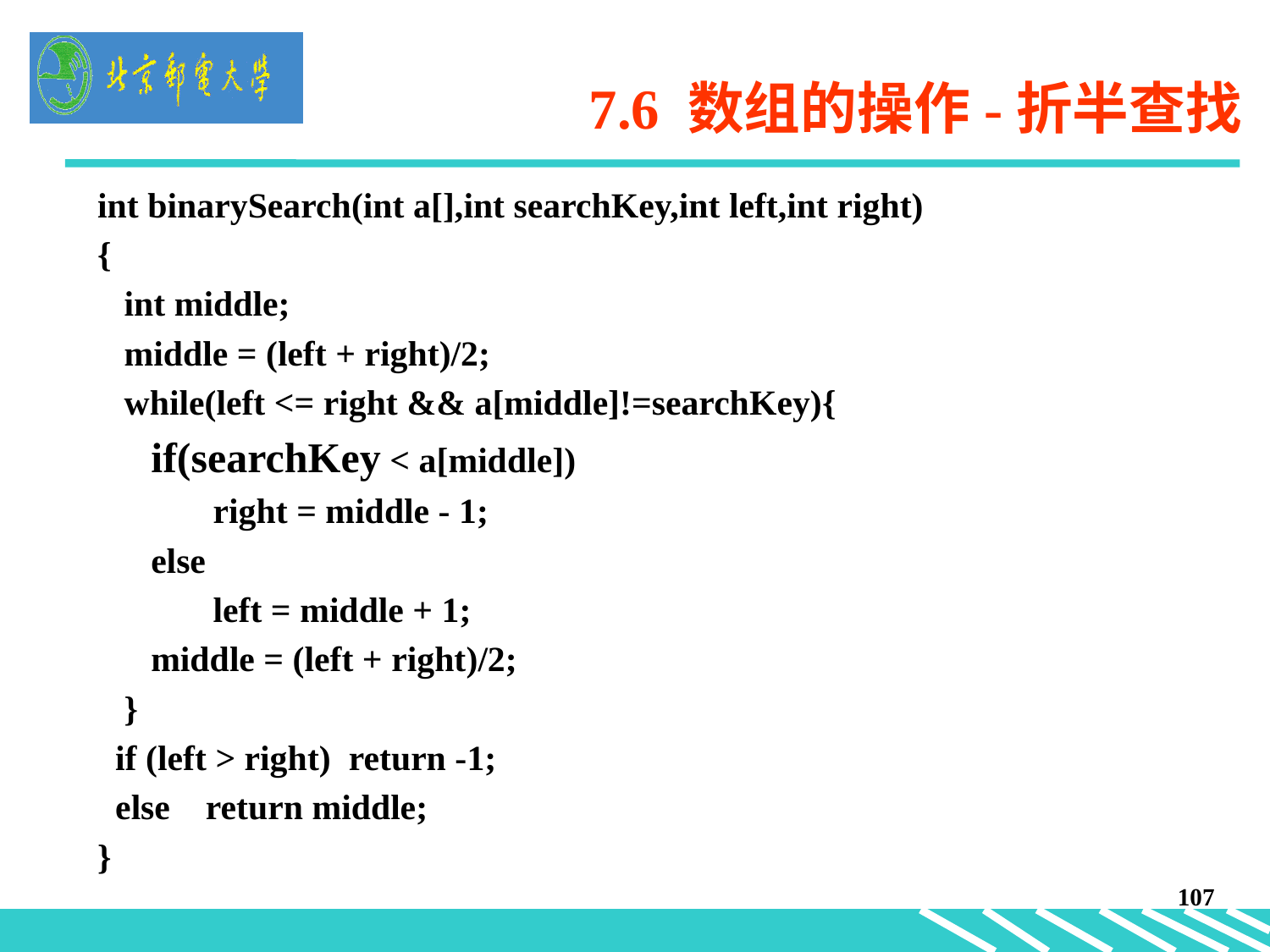

# 7.6 数组的操作-折半查找
int binarySearch(int a[],int searchKey,int left,int right)
{
   int middle;
   middle = (left + right)/2;
   while(left <= right && a[middle]!=searchKey){
      if(searchKey < a[middle])
             right = middle - 1;
      else
             left = middle + 1;
      middle = (left + right)/2;
   }
  if (left > right)  return -1;
  else    return middle;
}
107